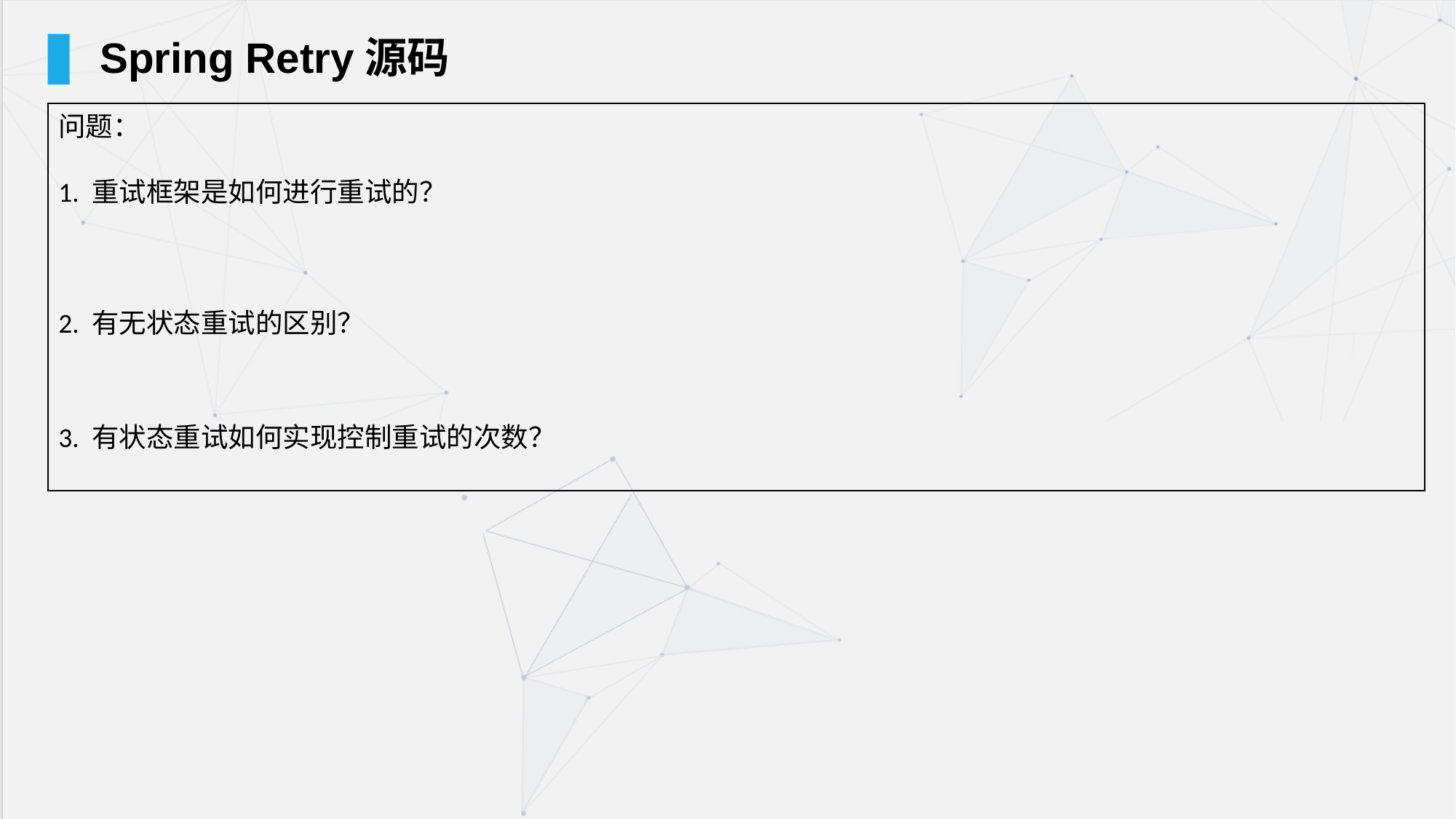

Spring Retry源码

问题：

1. 重试框架是如何进行重试的？

2. 有无状态重试的区别？

3. 有状态重试如何实现控制重试的次数？